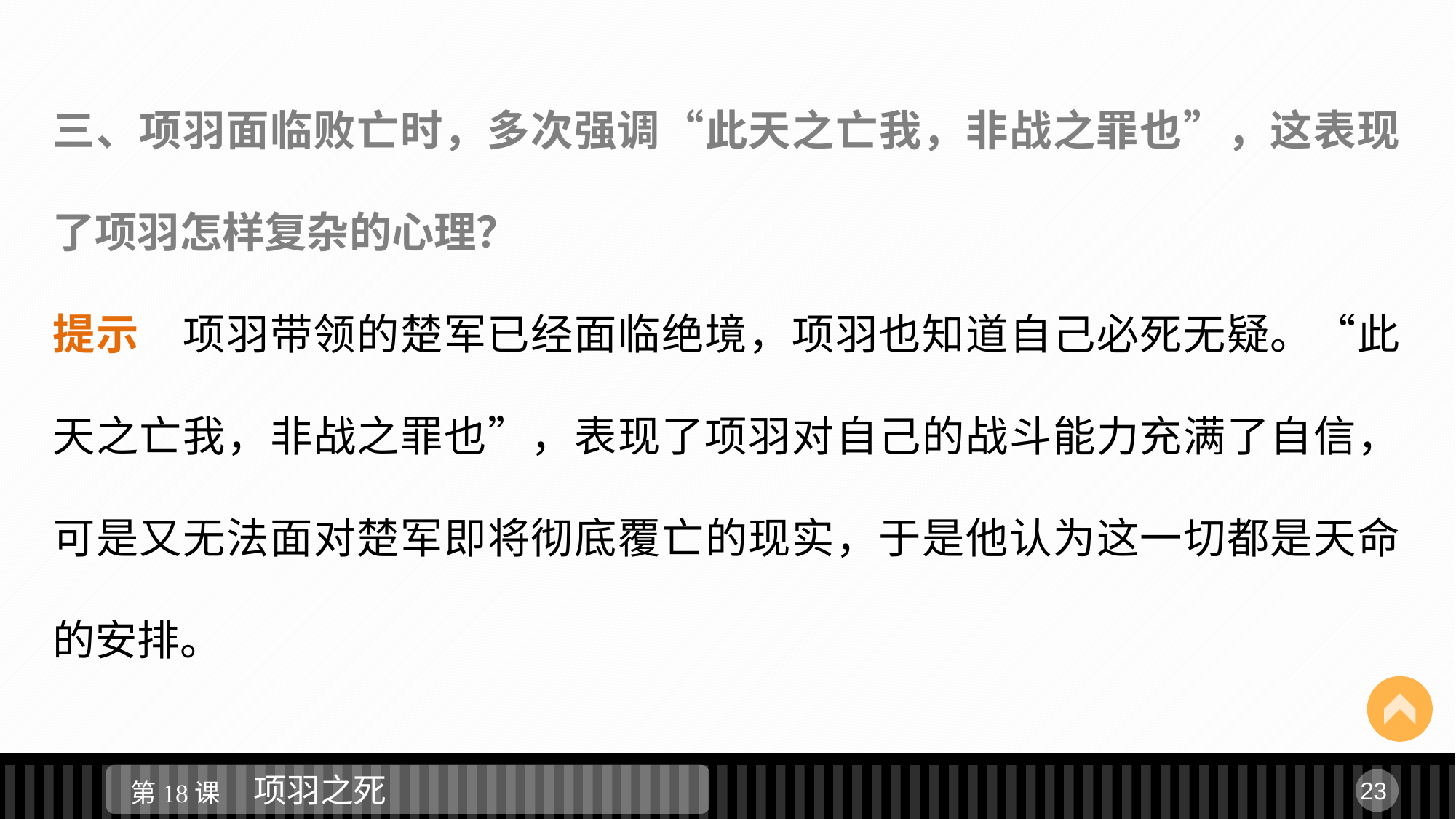

三、项羽面临败亡时，多次强调“此天之亡我，非战之罪也”，这表现了项羽怎样复杂的心理？
提示　项羽带领的楚军已经面临绝境，项羽也知道自己必死无疑。“此天之亡我，非战之罪也”，表现了项羽对自己的战斗能力充满了自信，可是又无法面对楚军即将彻底覆亡的现实，于是他认为这一切都是天命的安排。